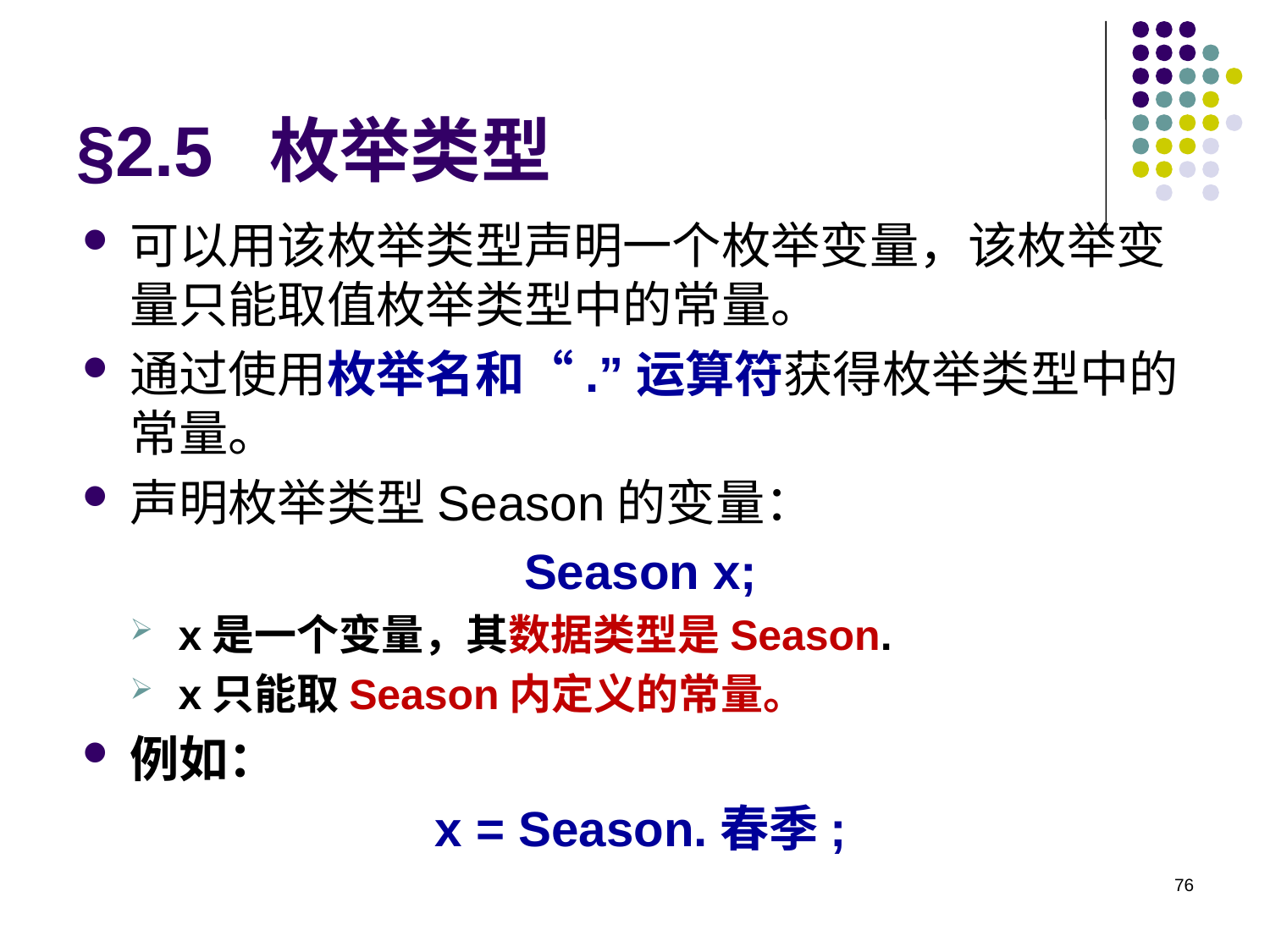

# §2.5  枚举类型
可以用该枚举类型声明一个枚举变量，该枚举变量只能取值枚举类型中的常量。
通过使用枚举名和“.”运算符获得枚举类型中的常量。
声明枚举类型Season的变量：
Season x;
x是一个变量，其数据类型是Season.
x只能取Season内定义的常量。
例如：
x = Season.春季;

76